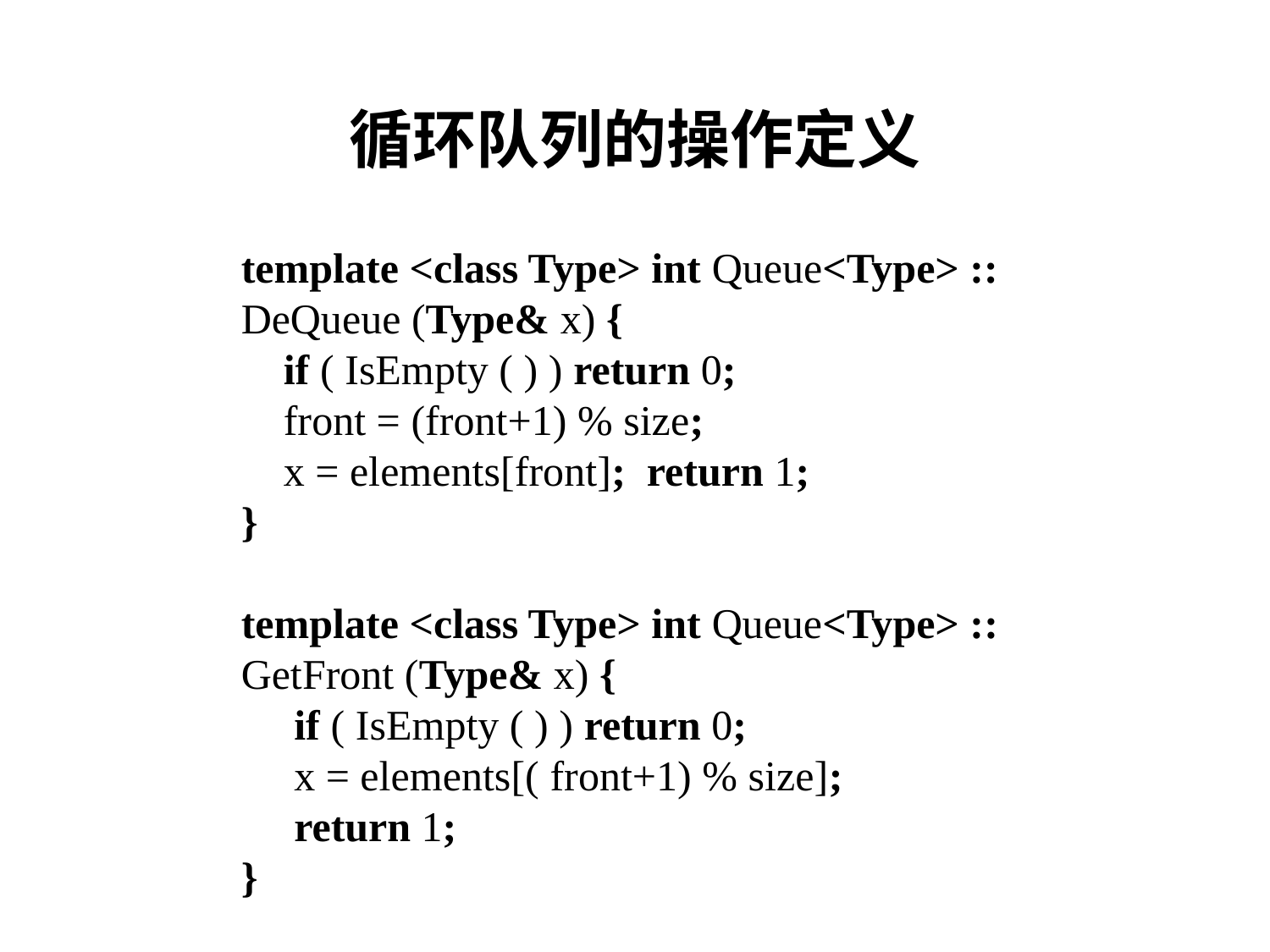

# 循环队列的操作定义
template <class Type> int Queue<Type> ::
DeQueue (Type& x) {
    if ( IsEmpty ( ) ) return 0;
    front = (front+1) % size;
    x = elements[front];  return 1;
}

template <class Type> int Queue<Type> ::
GetFront (Type& x) {
     if ( IsEmpty ( ) ) return 0;
     x = elements[( front+1) % size];
     return 1;
}